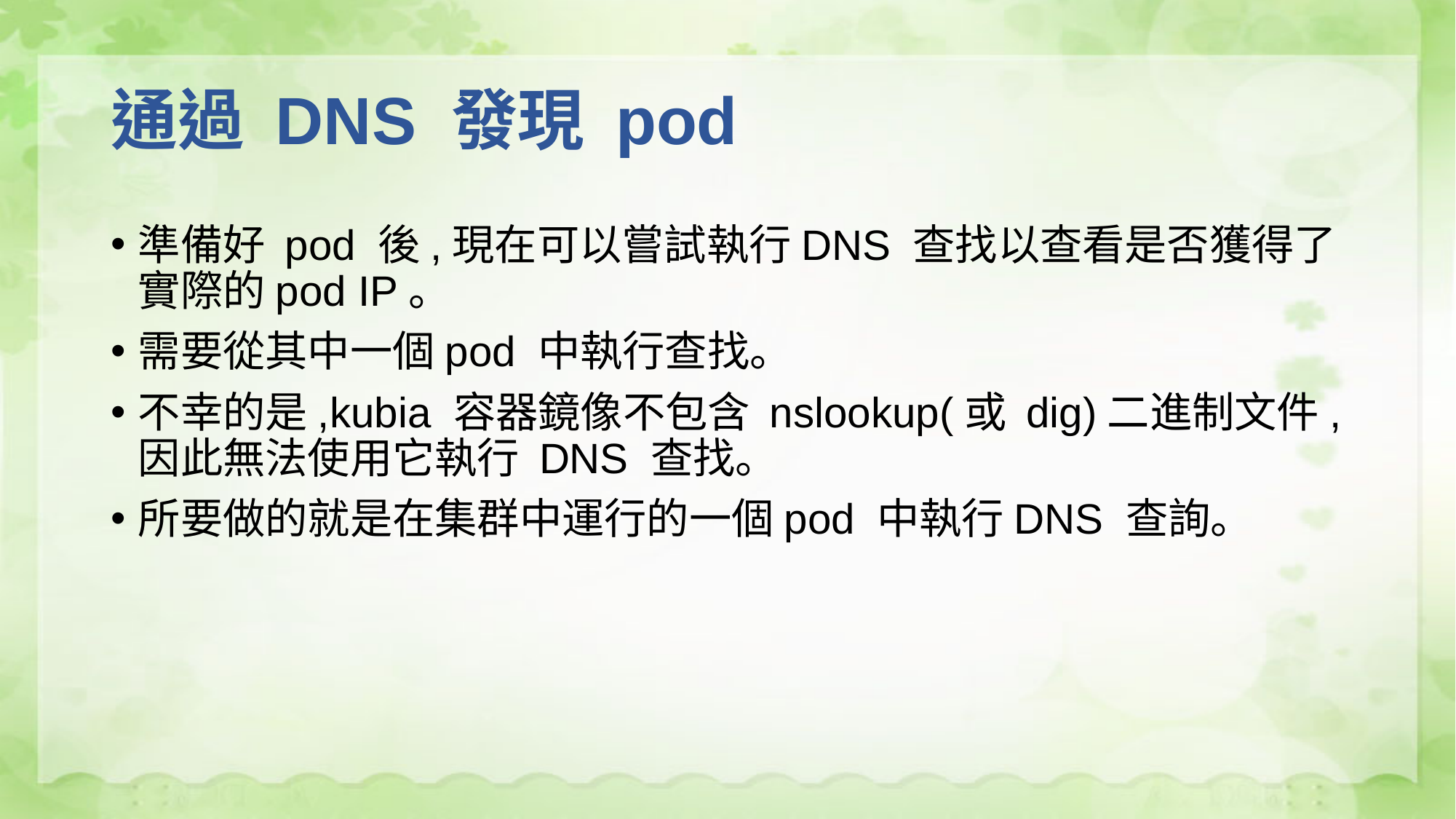

# 通過 DNS 發現 pod
準備好 pod 後,現在可以嘗試執行DNS 查找以查看是否獲得了實際的pod IP。
需要從其中一個pod 中執行查找。
不幸的是,kubia 容器鏡像不包含 nslookup(或 dig)二進制文件,因此無法使用它執行 DNS 查找。
所要做的就是在集群中運行的一個pod 中執行DNS 查詢。